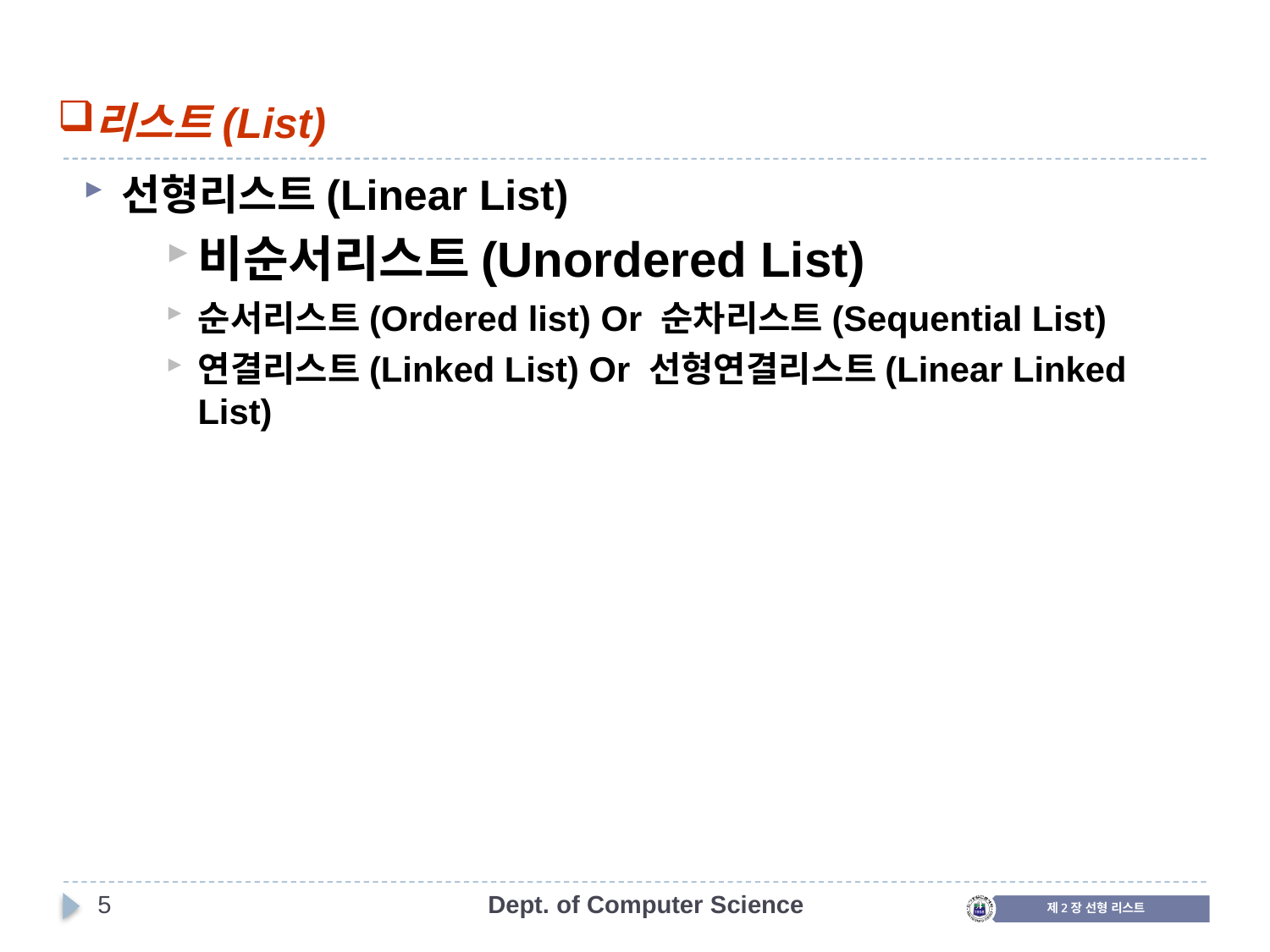

리스트(List)
선형리스트(Linear List)
비순서리스트(Unordered List)
순서리스트(Ordered list) Or 순차리스트(Sequential List)
연결리스트(Linked List) Or 선형연결리스트(Linear Linked List)

5
Dept. of Computer Science